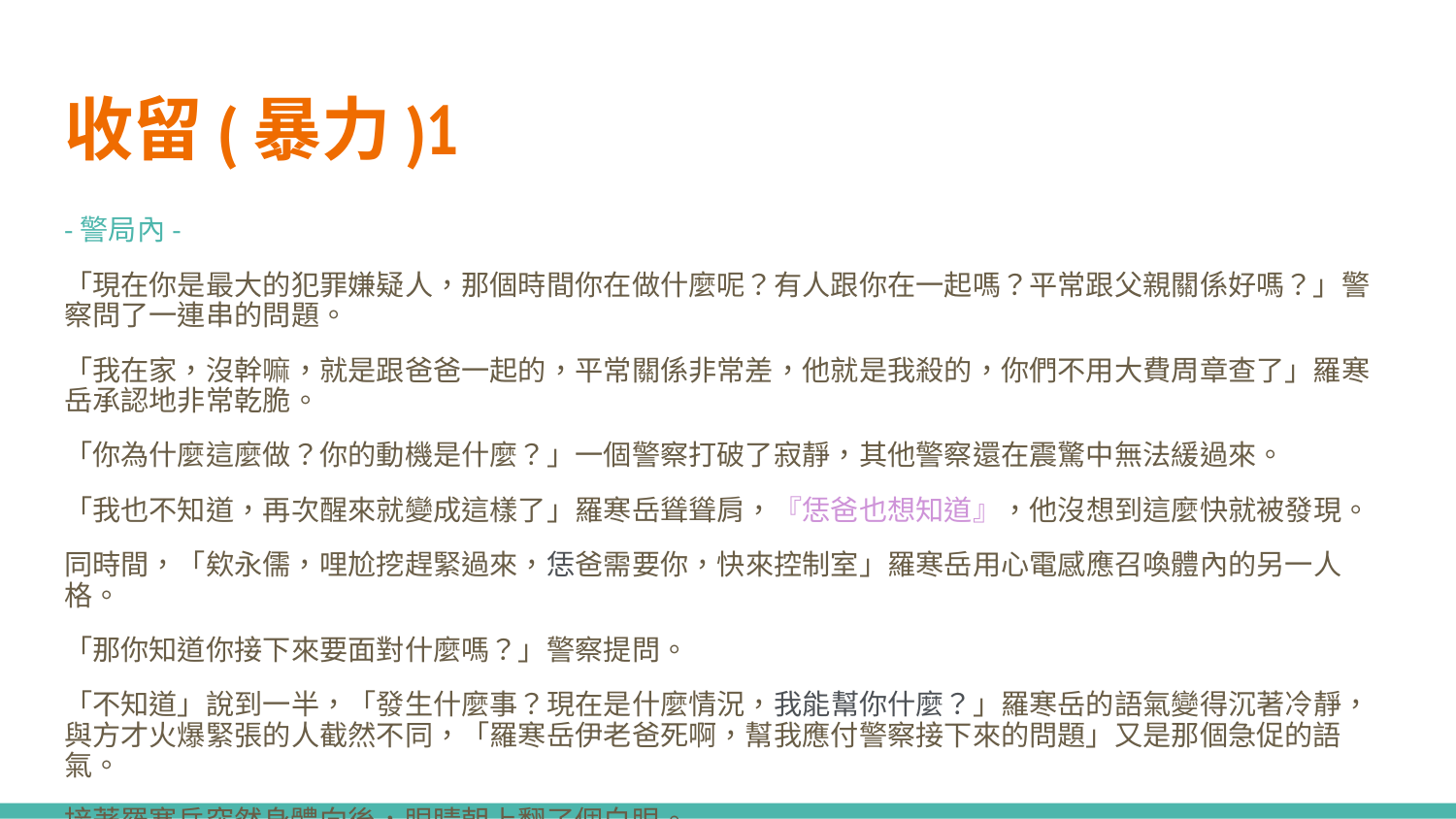

# 收留(暴力)1
-警局內-
「現在你是最大的犯罪嫌疑人，那個時間你在做什麼呢？有人跟你在一起嗎？平常跟父親關係好嗎？」警察問了一連串的問題。
「我在家，沒幹嘛，就是跟爸爸一起的，平常關係非常差，他就是我殺的，你們不用大費周章查了」羅寒岳承認地非常乾脆。
「你為什麼這麼做？你的動機是什麼？」一個警察打破了寂靜，其他警察還在震驚中無法緩過來。
「我也不知道，再次醒來就變成這樣了」羅寒岳聳聳肩，『恁爸也想知道』，他沒想到這麼快就被發現。
同時間，「欸永儒，哩尬挖趕緊過來，恁爸需要你，快來控制室」羅寒岳用心電感應召喚體內的另一人格。
「那你知道你接下來要面對什麼嗎？」警察提問。
「不知道」說到一半，「發生什麼事？現在是什麼情況，我能幫你什麼？」羅寒岳的語氣變得沉著冷靜，與方才火爆緊張的人截然不同，「羅寒岳伊老爸死啊，幫我應付警察接下來的問題」又是那個急促的語氣。
接著羅寒岳突然身體向後，眼睛朝上翻了個白眼。